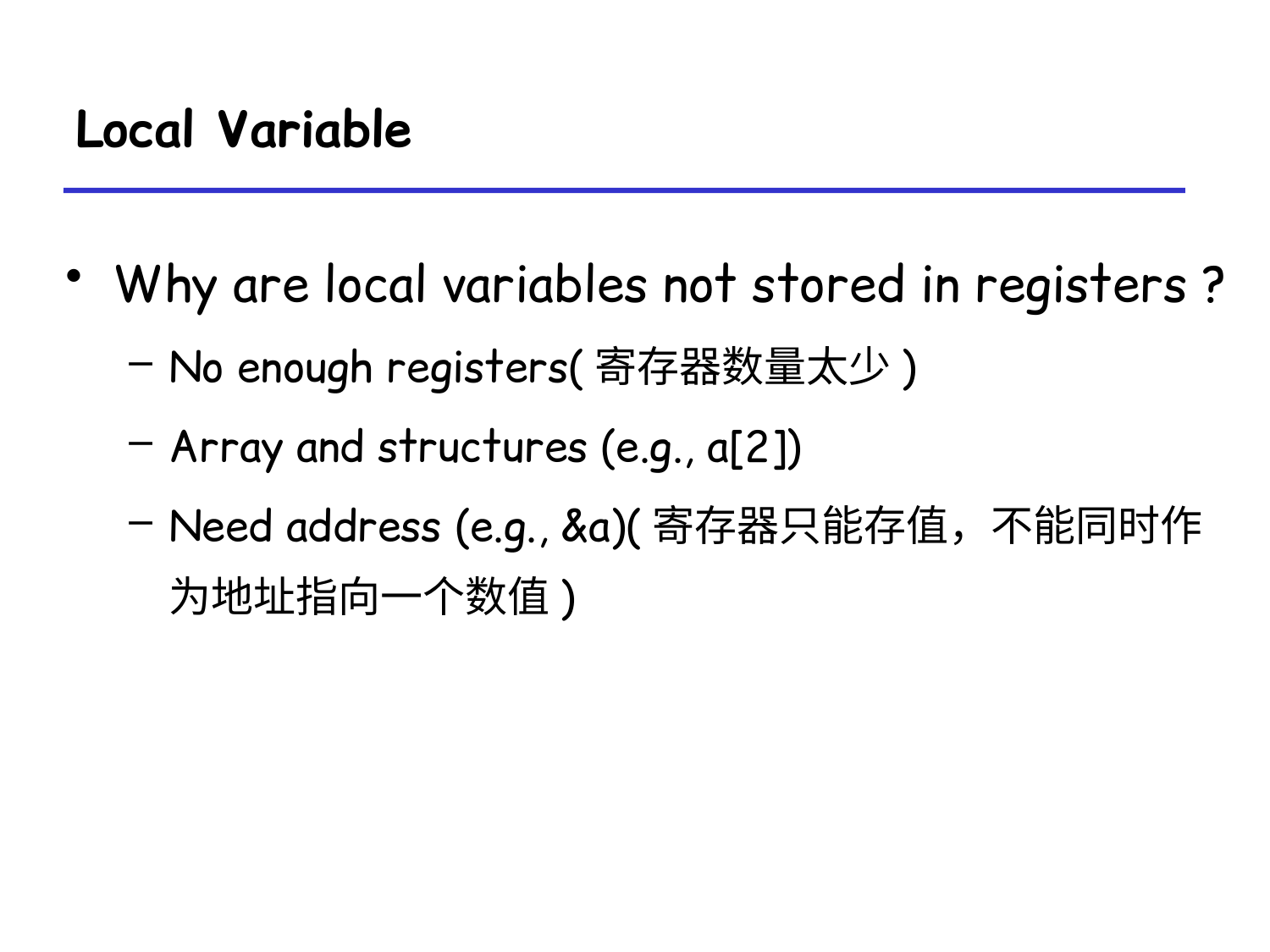

# Local Variable
Why are local variables not stored in registers ?
No enough registers(寄存器数量太少)
Array and structures (e.g., a[2])
Need address (e.g., &a)(寄存器只能存值，不能同时作为地址指向一个数值)
61